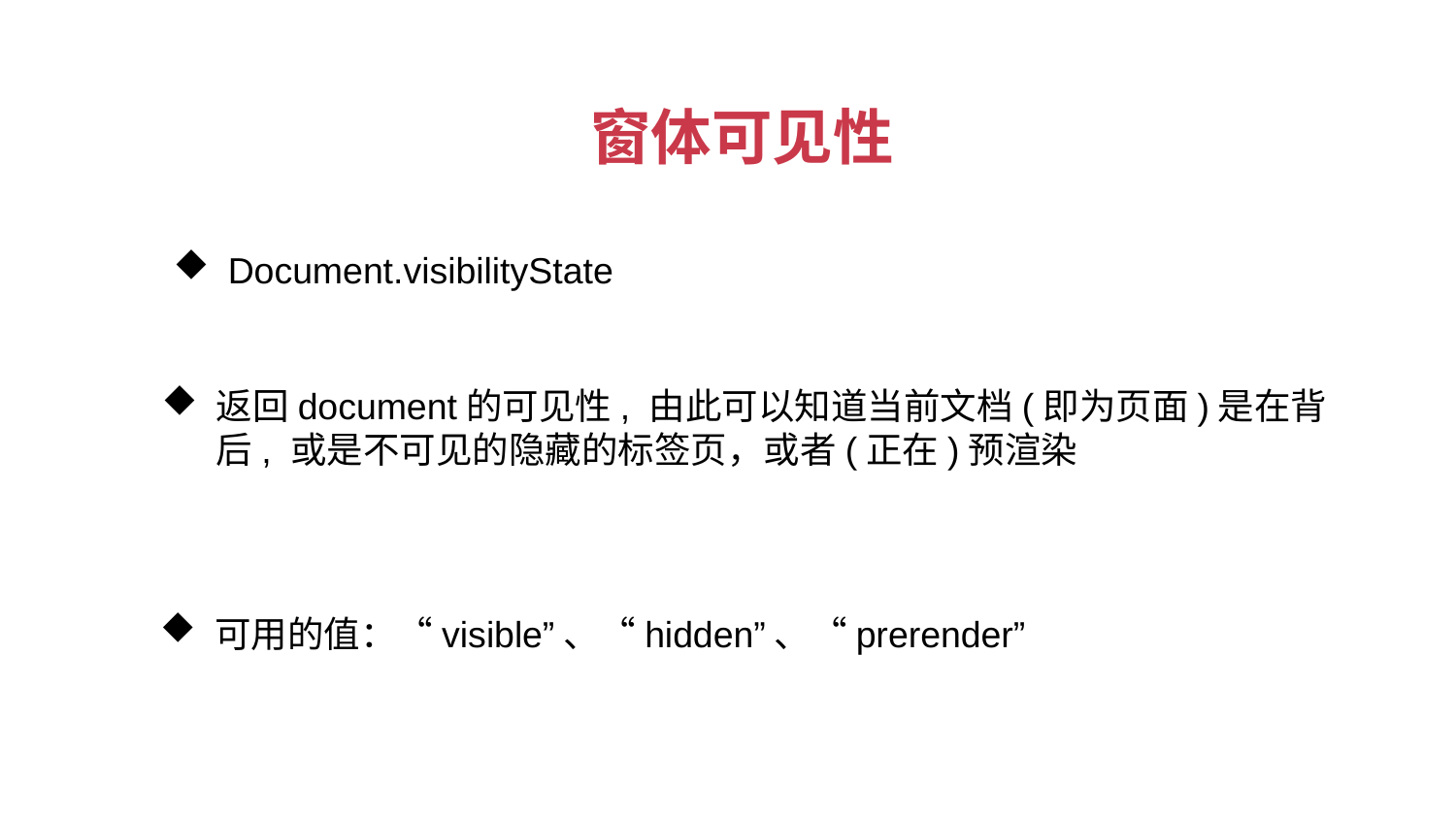

窗体可见性
Document.visibilityState
返回document的可见性, 由此可以知道当前文档(即为页面)是在背后, 或是不可见的隐藏的标签页，或者(正在)预渲染
可用的值：“visible”、“hidden”、“prerender”